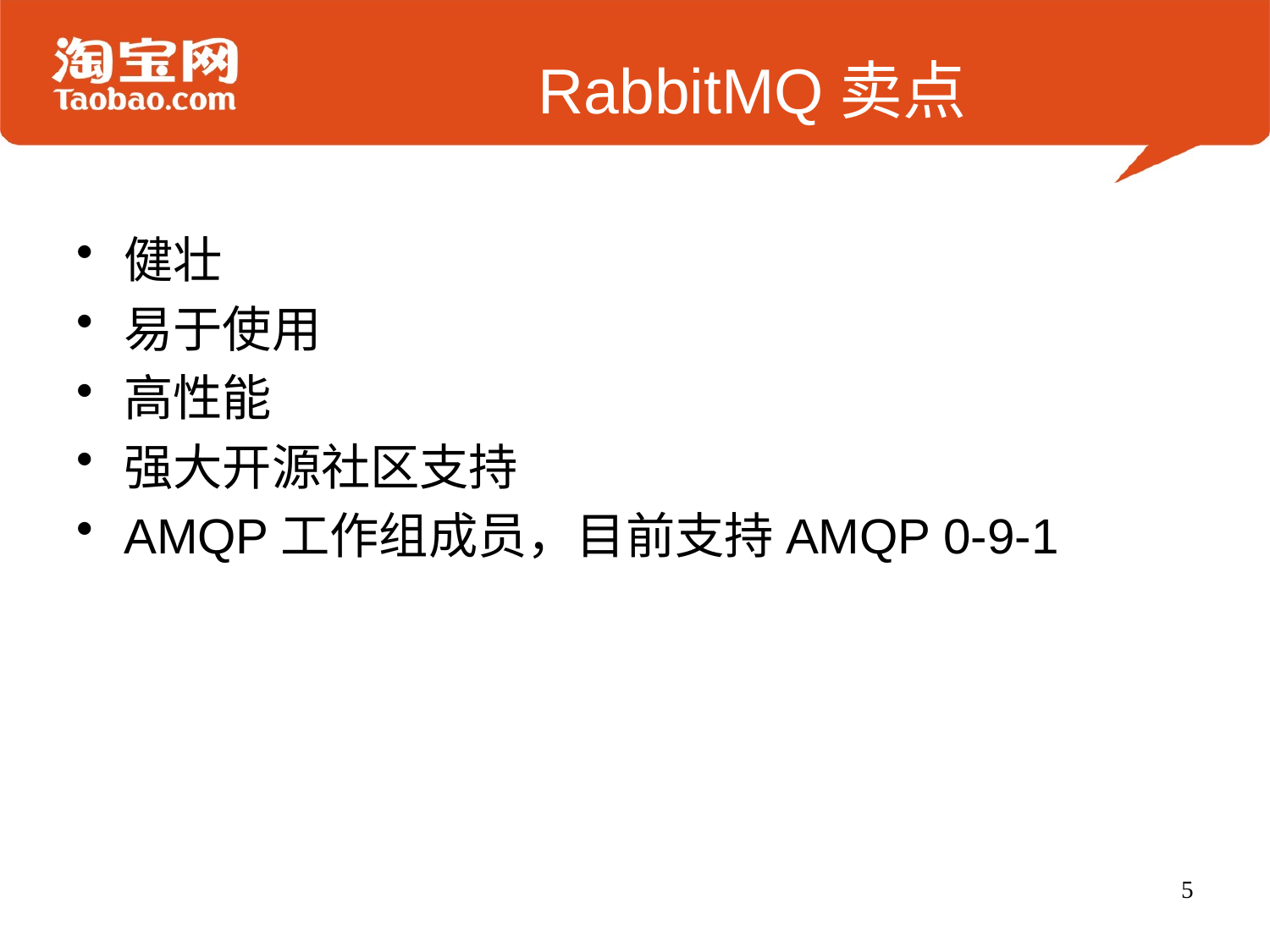

# RabbitMQ卖点
健壮
易于使用
高性能
强大开源社区支持
AMQP工作组成员，目前支持AMQP 0-9-1

5